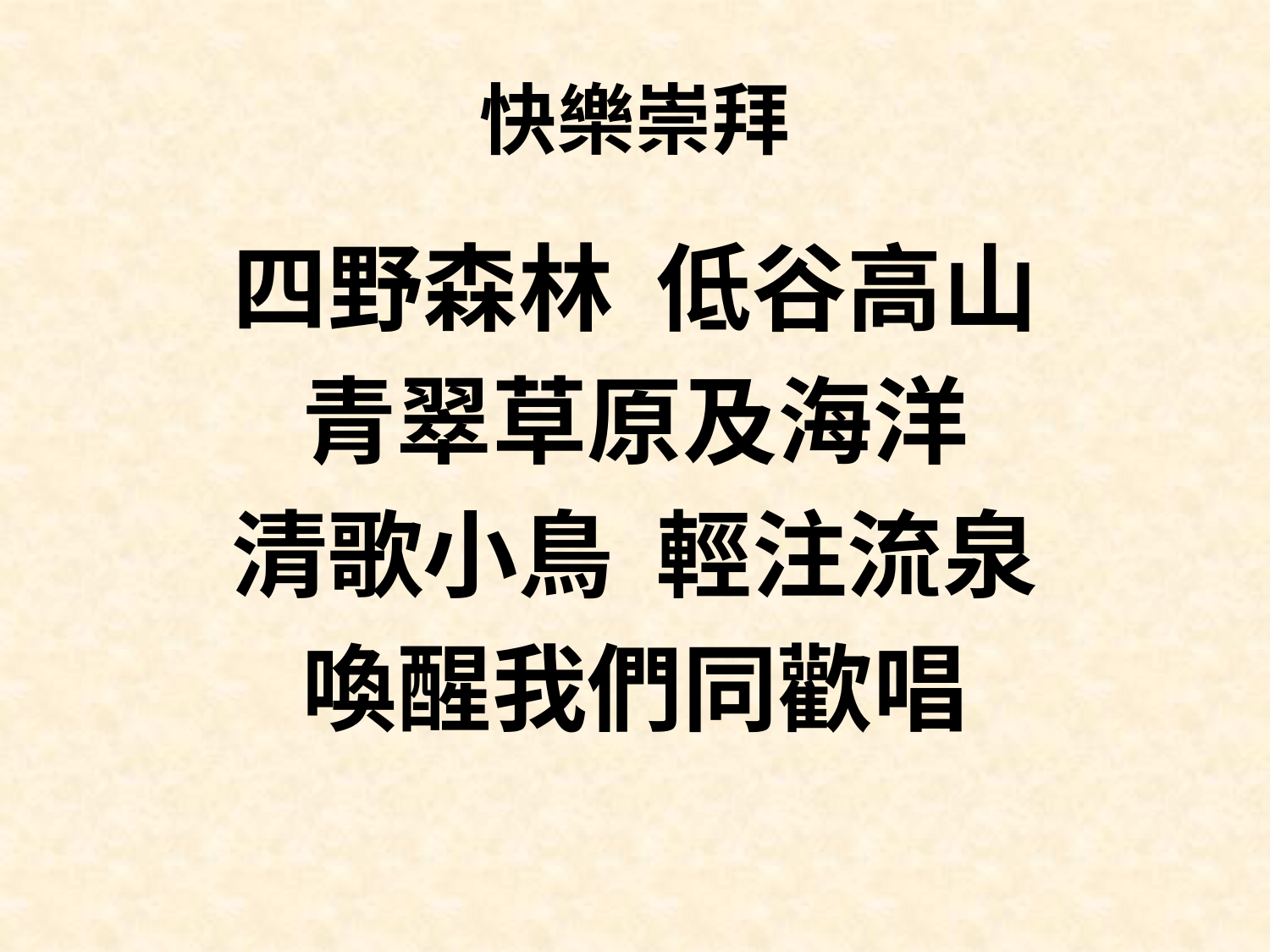

# 快樂崇拜
四野森林  低谷高山
青翠草原及海洋
清歌小鳥  輕注流泉
喚醒我們同歡唱